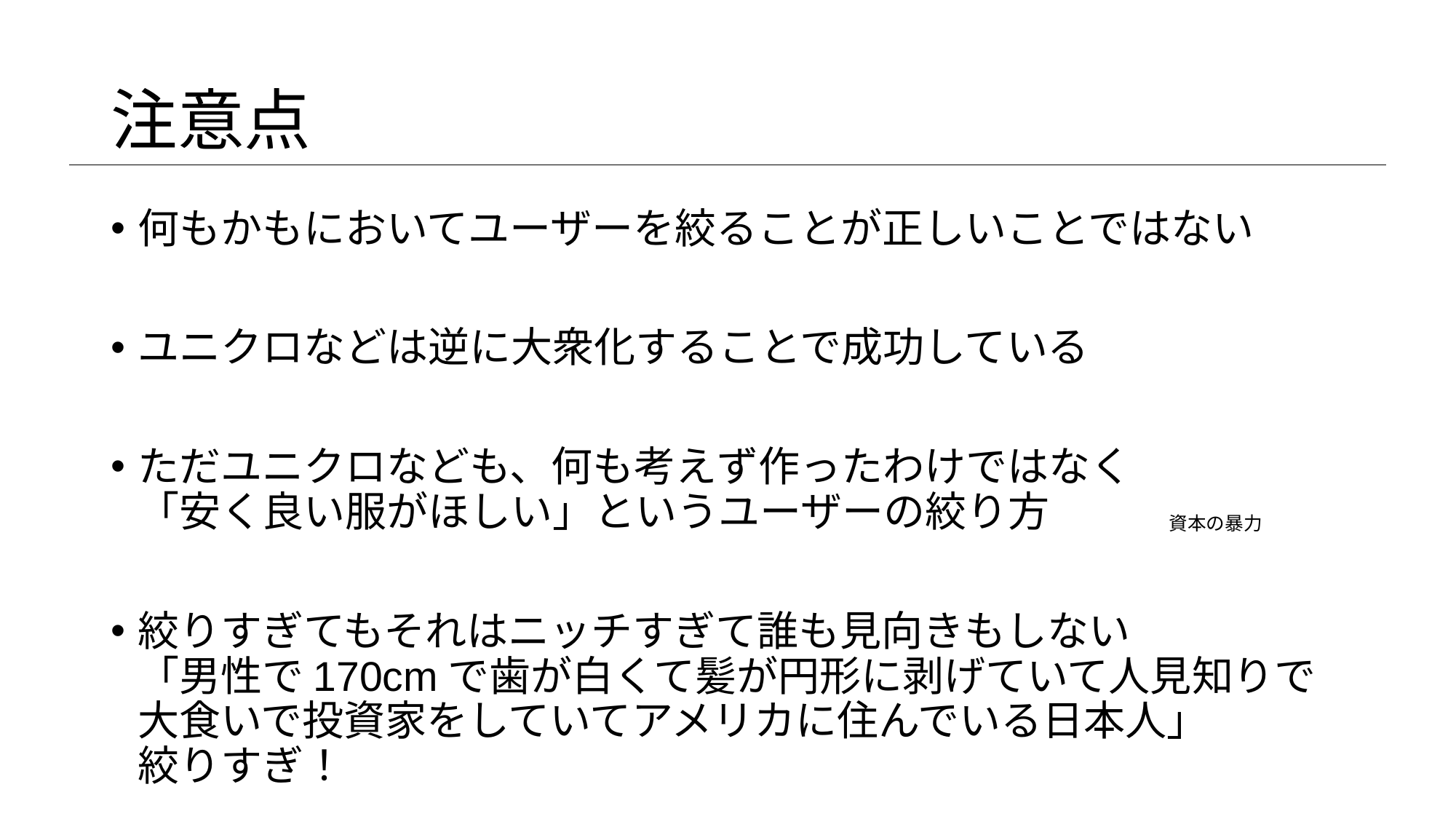

# 注意点
何もかもにおいてユーザーを絞ることが正しいことではない

ユニクロなどは逆に大衆化することで成功している

ただユニクロなども、何も考えず作ったわけではなく
「安く良い服がほしい」というユーザーの絞り方

絞りすぎてもそれはニッチすぎて誰も見向きもしない
「男性で170cmで歯が白くて髪が円形に剥げていて人見知りで大食いで投資家をしていてアメリカに住んでいる日本人」
絞りすぎ！
資本の暴力